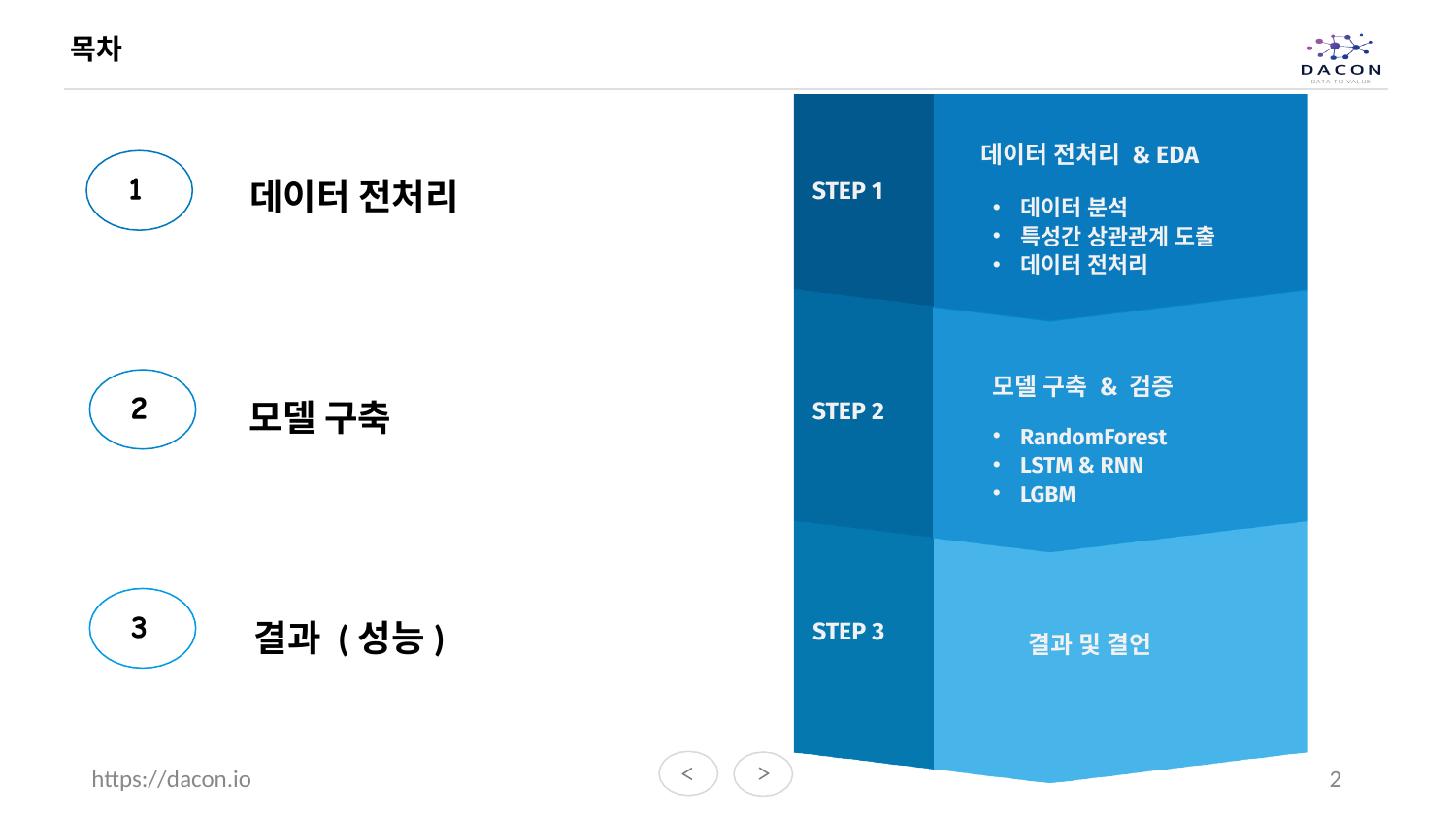

목차

데이터 전처리 & EDA

데이터 전처리
1
STEP 1
데이터 분석
특성간 상관관계 도출
데이터 전처리

모델 구축 & 검증

모델 구축
2
STEP 2
RandomForest
LSTM & RNN
LGBM

3
결과 (성능)
STEP 3
결과 및 결언
https://dacon.io
2